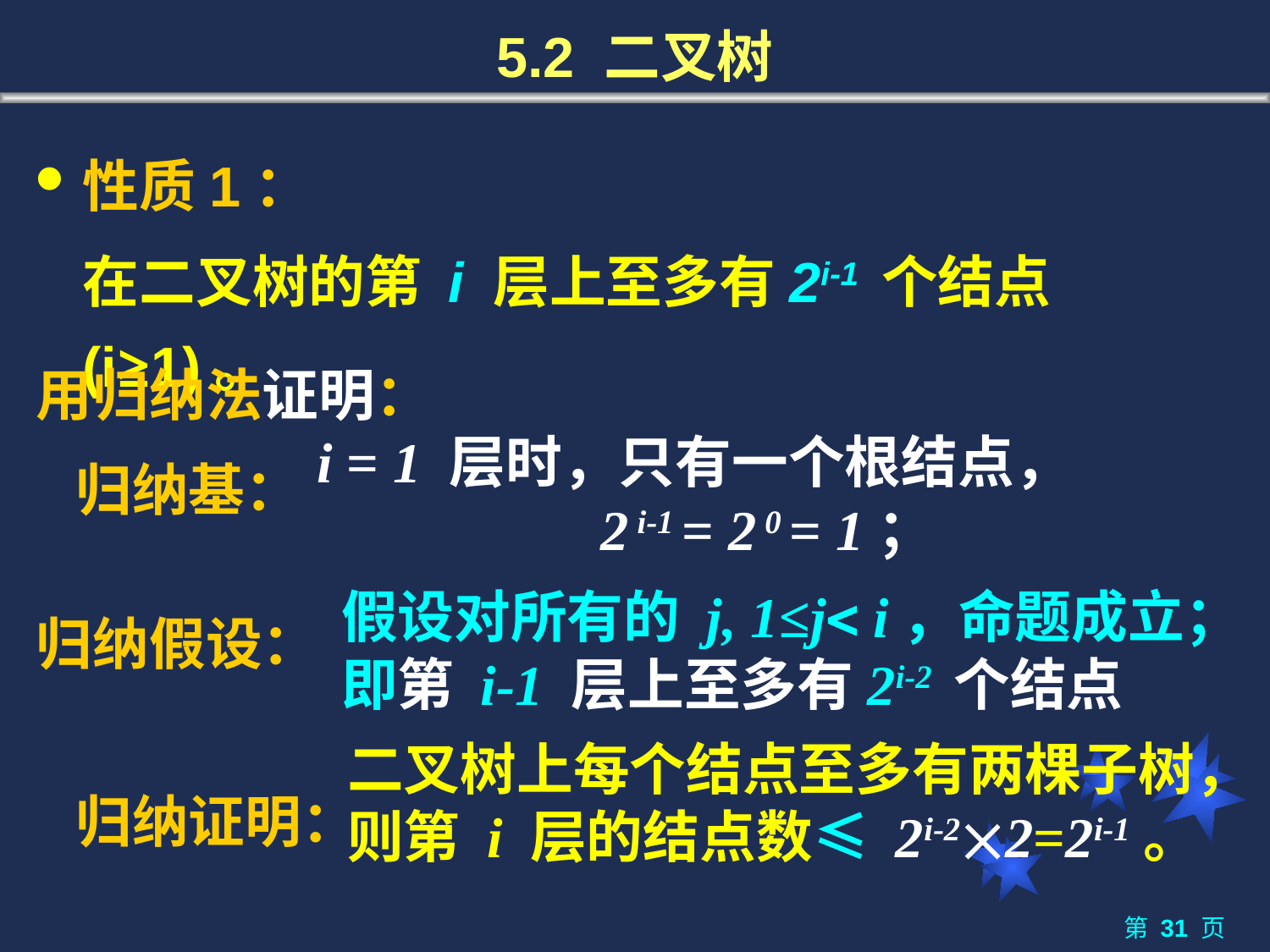

# 5.2 二叉树
性质1：
	在二叉树的第 i 层上至多有2i-1 个结点(i≥1)。
用归纳法证明：
  归纳基：

归纳假设：

  归纳证明：
i = 1 层时，只有一个根结点，
                    2 i-1 = 2 0 = 1；
假设对所有的 j, 1≤j< i，命题成立；即第 i-1 层上至多有2i-2 个结点
二叉树上每个结点至多有两棵子树，则第 i 层的结点数≤ 2i-2×2=2i-1。
第 31 页